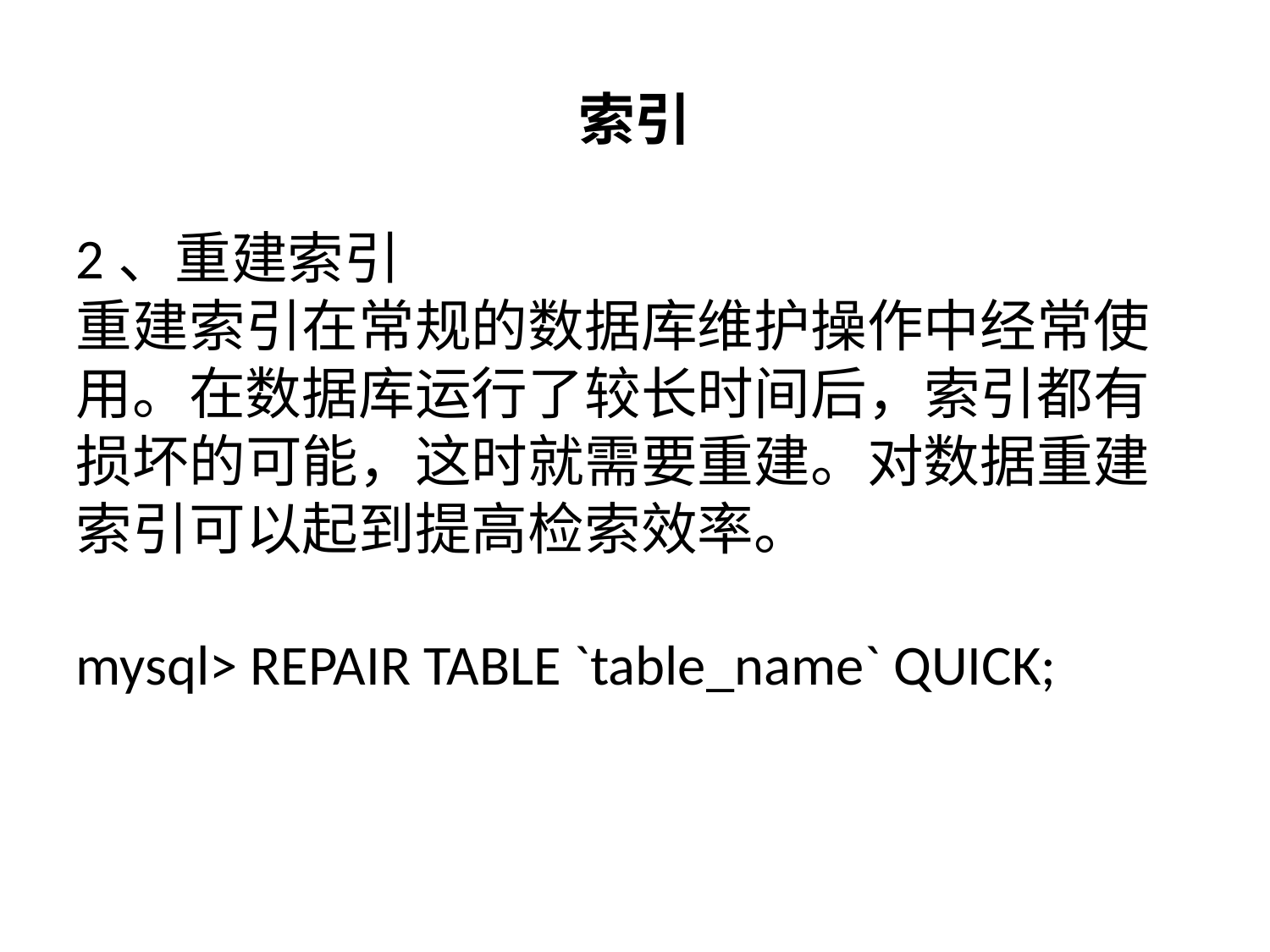

索引
2、重建索引
重建索引在常规的数据库维护操作中经常使用。在数据库运行了较长时间后，索引都有损坏的可能，这时就需要重建。对数据重建索引可以起到提高检索效率。

mysql> REPAIR TABLE `table_name` QUICK;